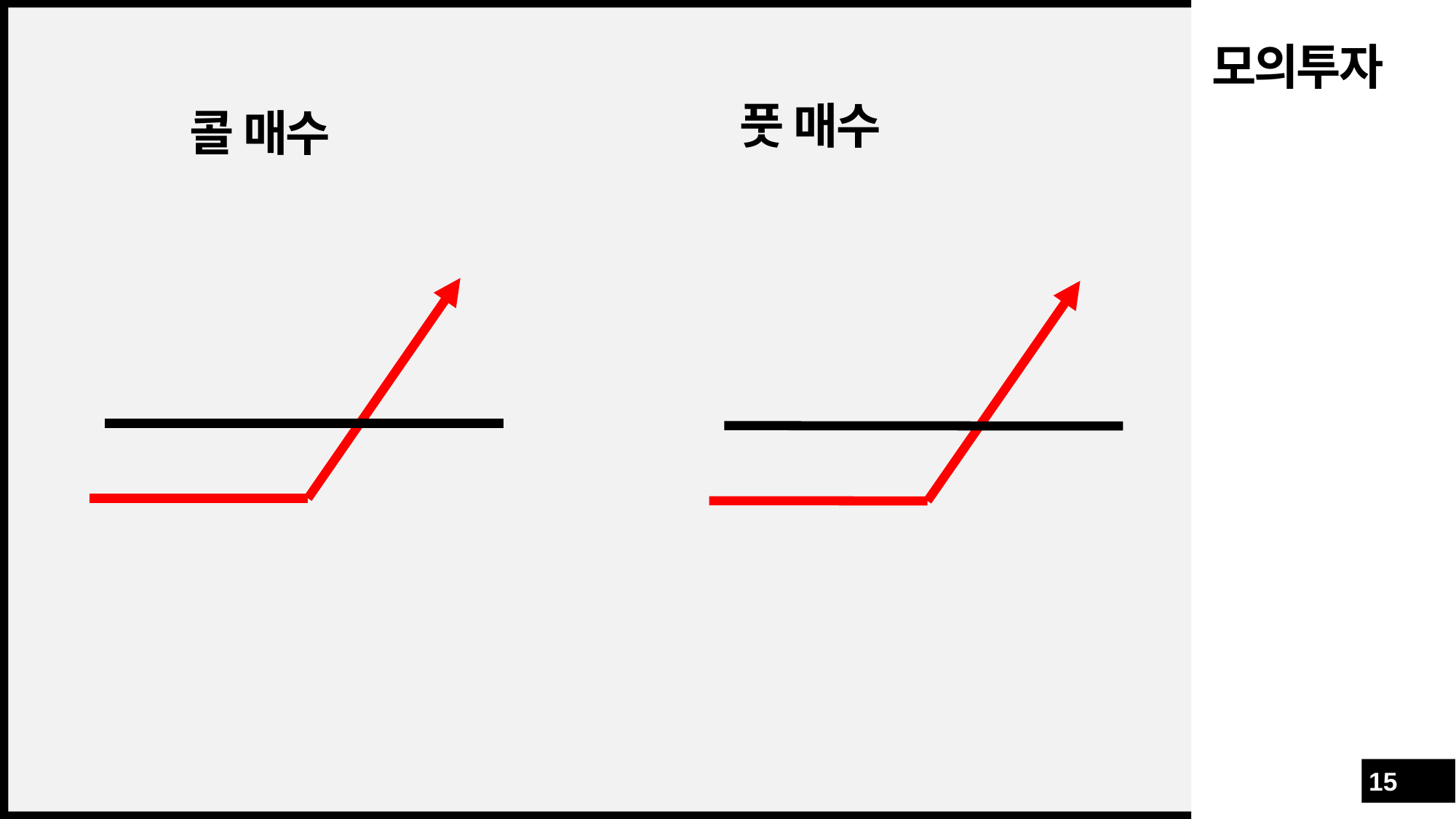

# 모의투자
풋 매수
콜 매수

15